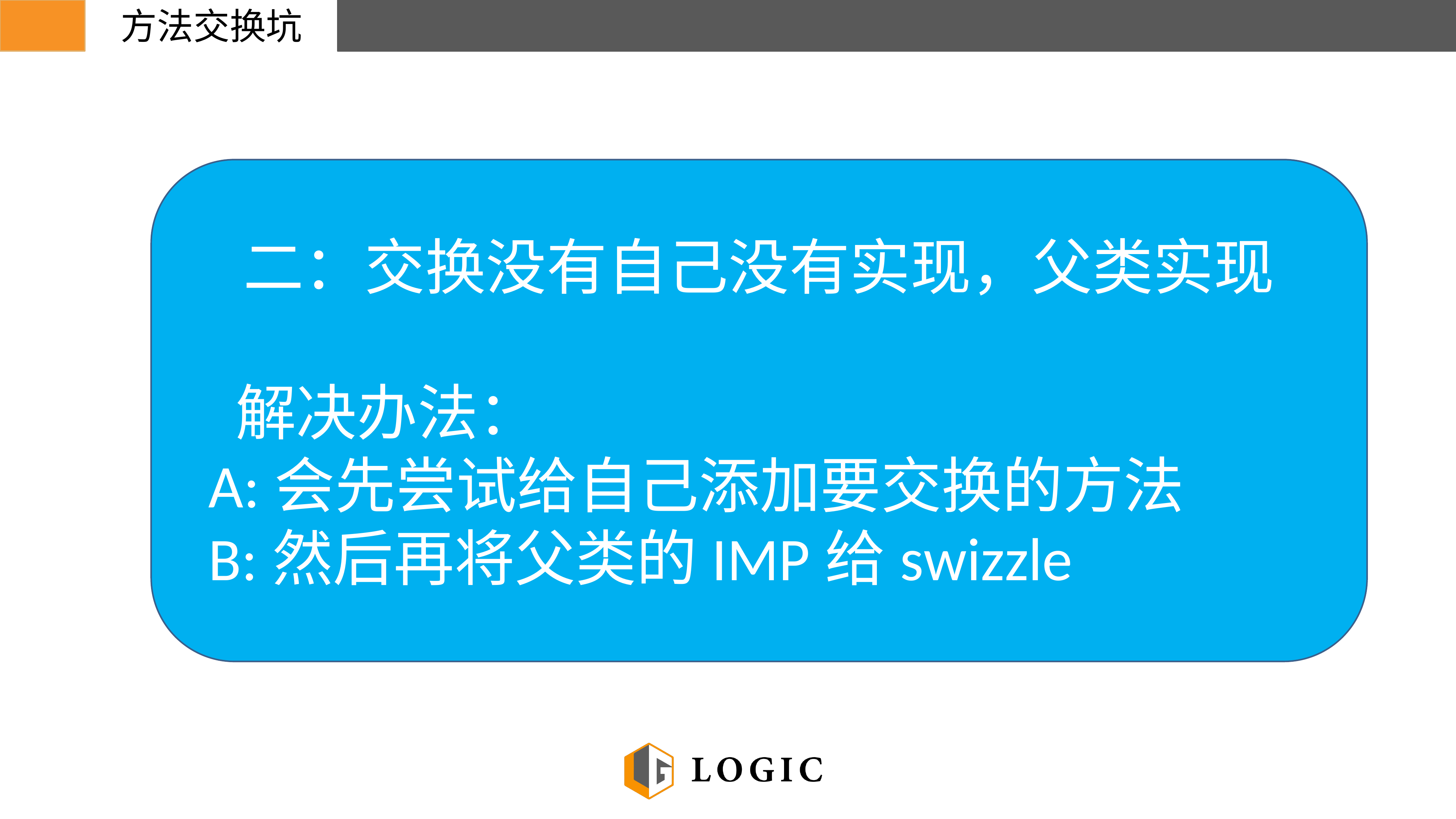

方法交换坑
二：交换没有自己没有实现，父类实现

	解决办法：
  A:会先尝试给自己添加要交换的方法
  B:然后再将父类的IMP给swizzle